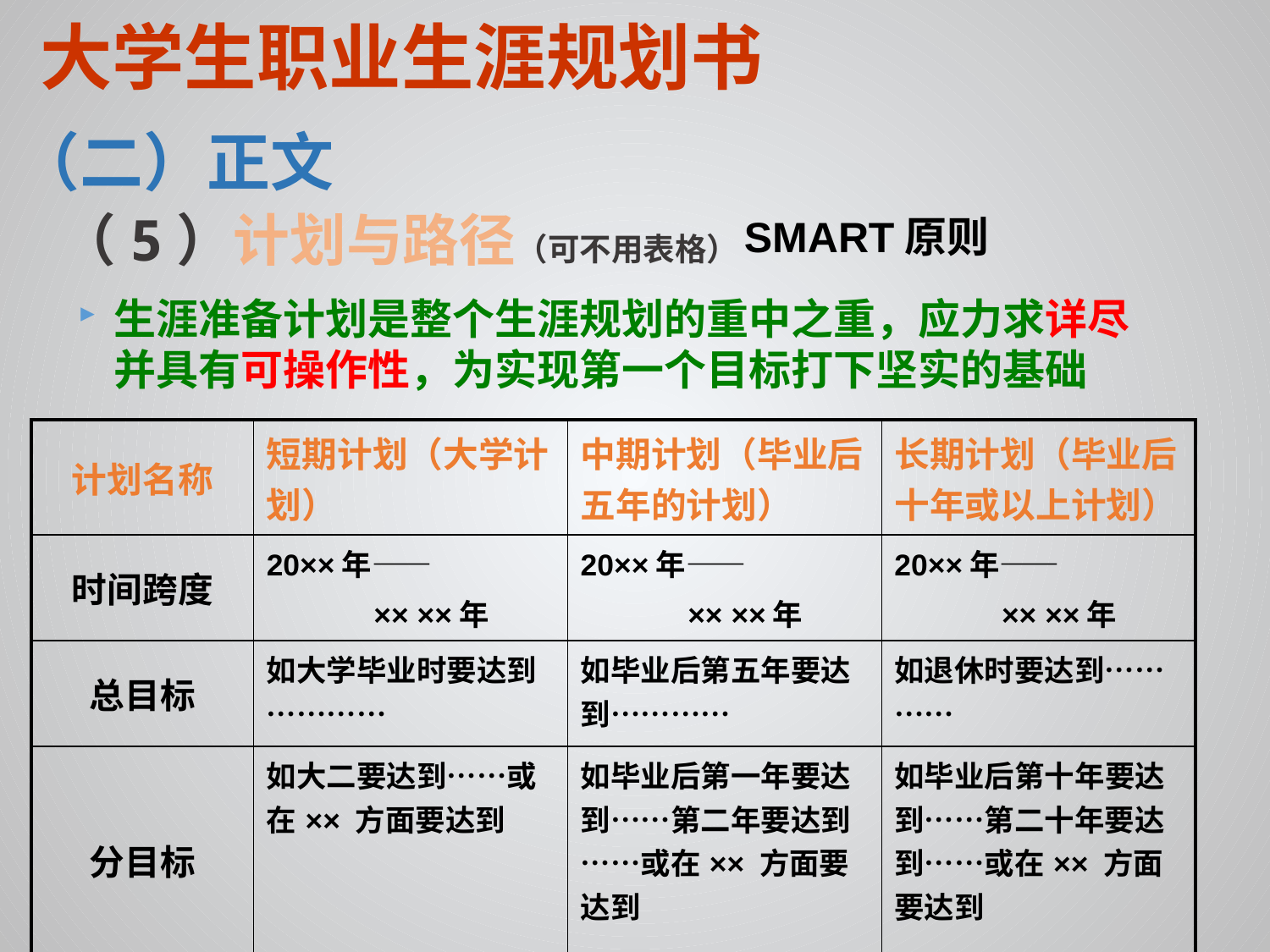

大学生职业生涯规划书
（二）正文
（5）计划与路径（可不用表格）
SMART原则
生涯准备计划是整个生涯规划的重中之重，应力求详尽并具有可操作性，为实现第一个目标打下坚实的基础
| 计划名称 | 短期计划（大学计划） | 中期计划（毕业后五年的计划） | 长期计划（毕业后十年或以上计划） |
| --- | --- | --- | --- |
| 时间跨度 | 20××年—— ×× ××年 | 20××年—— ×× ××年 | 20××年—— ×× ××年 |
| 总目标 | 如大学毕业时要达到………… | 如毕业后第五年要达到………… | 如退休时要达到………… |
| 分目标 | 如大二要达到……或在×× 方面要达到 | 如毕业后第一年要达到……第二年要达到……或在×× 方面要达到 | 如毕业后第十年要达到……第二十年要达到……或在×× 方面要达到 |